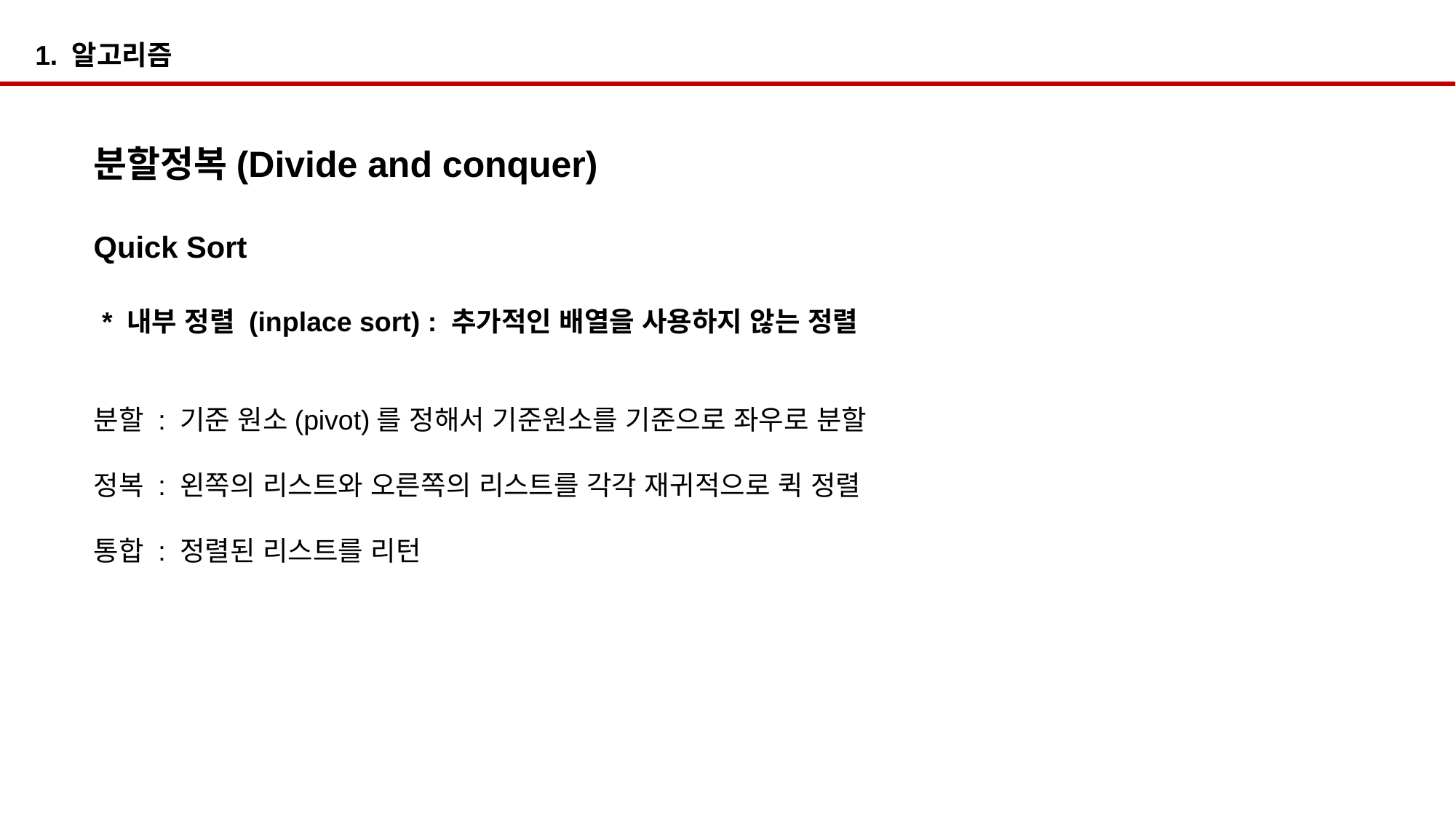

1. 알고리즘
분할정복(Divide and conquer)

Quick Sort

 * 내부 정렬 (inplace sort) : 추가적인 배열을 사용하지 않는 정렬

분할 : 기준 원소(pivot)를 정해서 기준원소를 기준으로 좌우로 분할

정복 : 왼쪽의 리스트와 오른쪽의 리스트를 각각 재귀적으로 퀵 정렬

통합 : 정렬된 리스트를 리턴